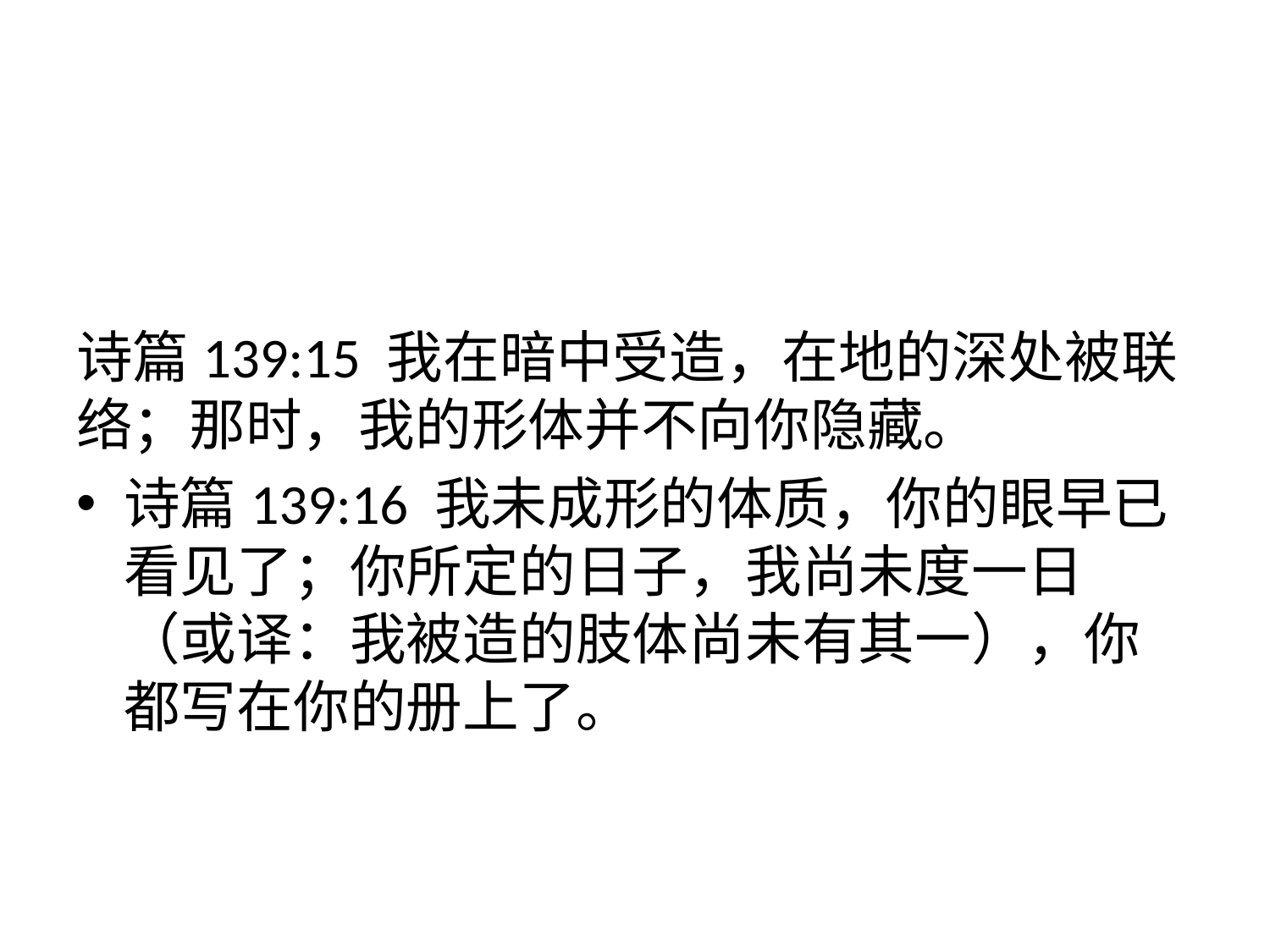

#

诗篇139:15 我在暗中受造，在地的深处被联络；那时，我的形体并不向你隐藏。
诗篇139:16 我未成形的体质，你的眼早已看见了；你所定的日子，我尚未度一日（或译：我被造的肢体尚未有其一），你都写在你的册上了。